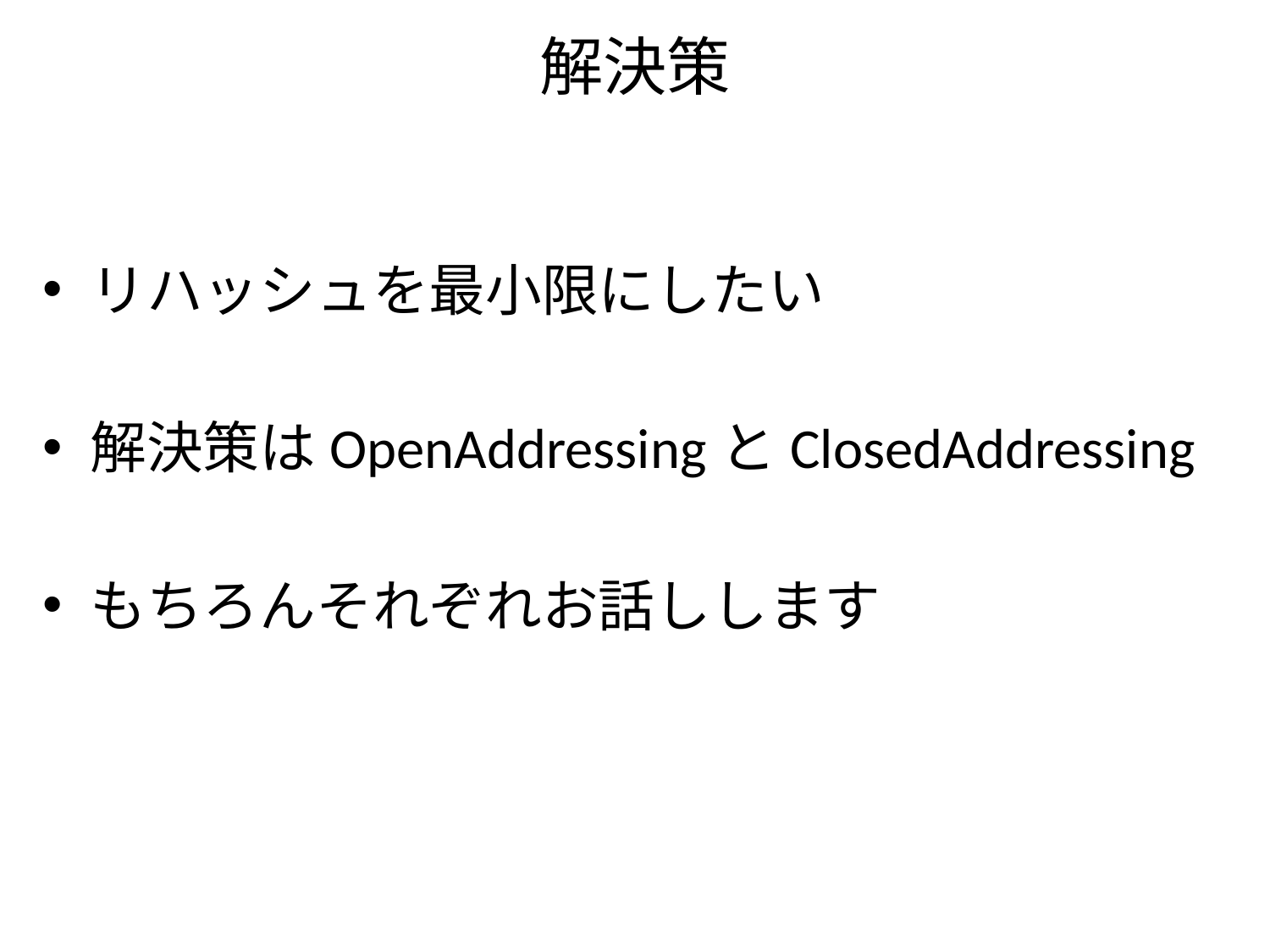

# 解決策
リハッシュを最小限にしたい

解決策はOpenAddressingとClosedAddressing

もちろんそれぞれお話しします